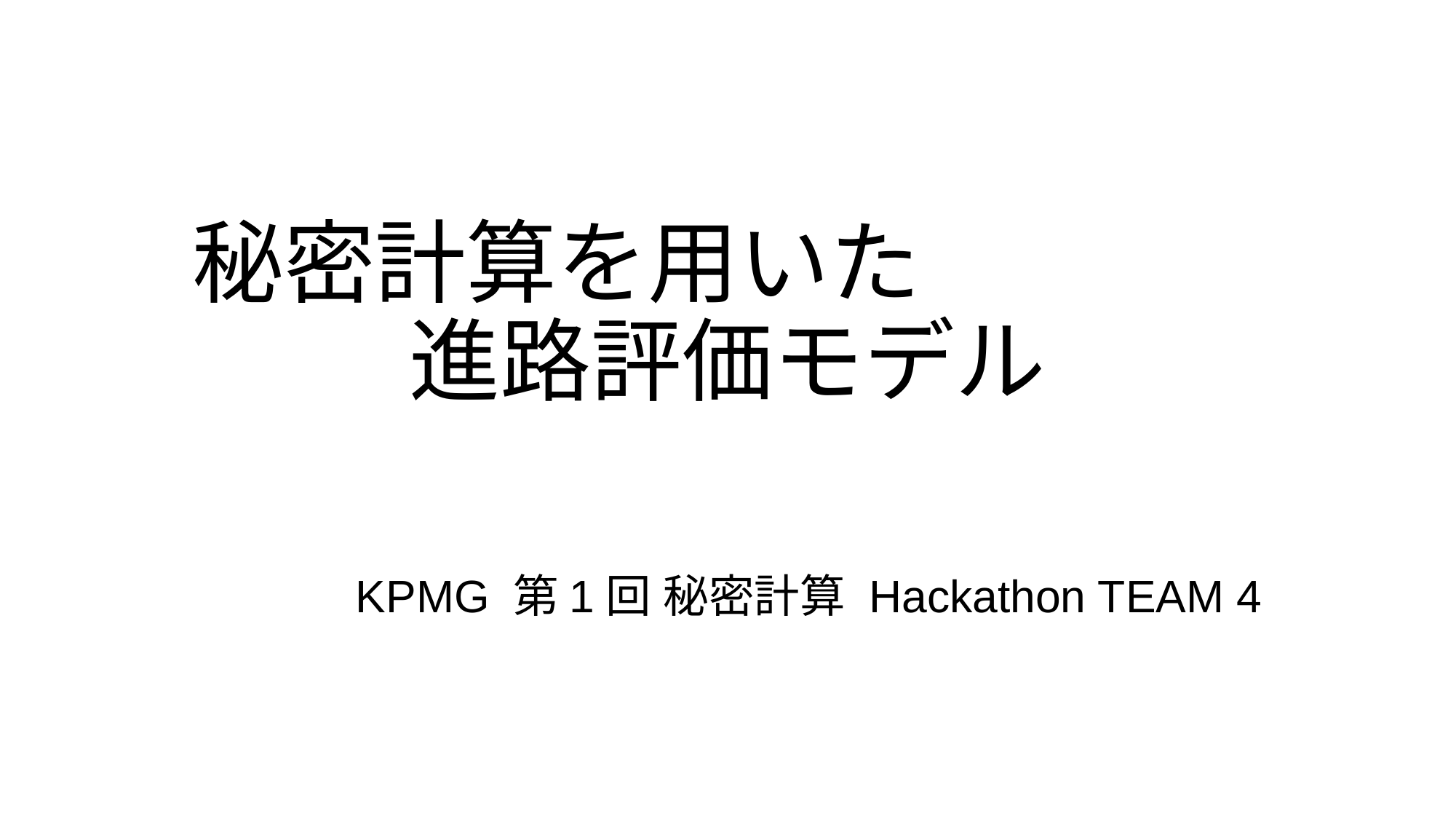

# 秘密計算を用いた
進路評価モデル
KPMG 第1回 秘密計算 Hackathon TEAM 4